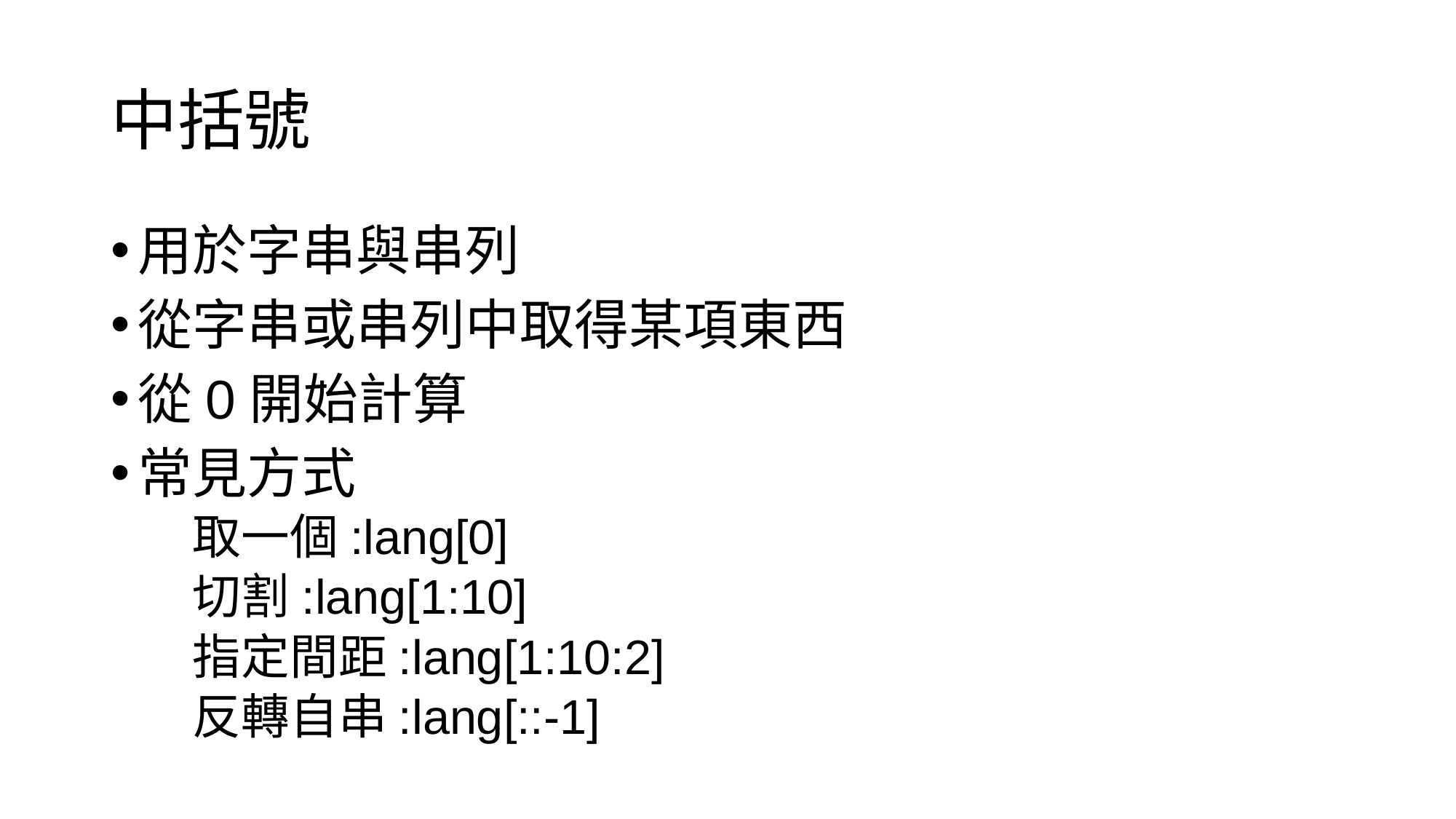

# 中括號
用於字串與串列
從字串或串列中取得某項東西
從0開始計算
常見方式
取一個:lang[0]
切割:lang[1:10]
指定間距:lang[1:10:2]
反轉自串:lang[::-1]